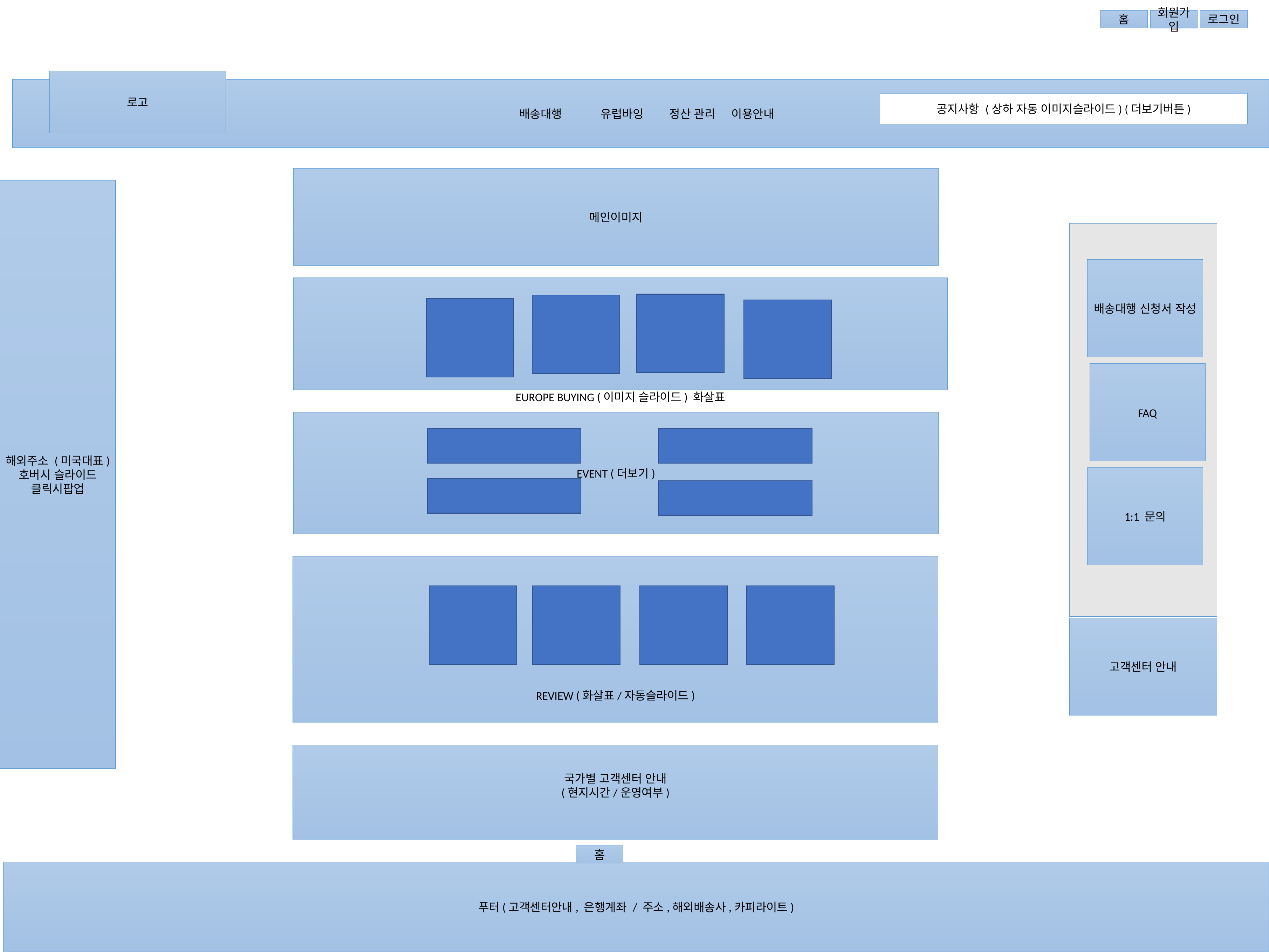

홈
로그인
회원가입
로고
   배송대행            유럽바잉        정산 관리     이용안내
헤더 흰색- 로고 검정,하늘/하늘색글자
메인콘텐츠-  배경진하늘/
총괄div는연회색,입체적으로/
섹션별 줄이랑 큰글씨로 구분
푸터-흰색 검정글자
공지사항 (상하 자동 이미지슬라이드) (더보기버튼)
이름 : 내 영문 이름
ADDRESS : Calle Isaac Peral 10
ADDRESS 2 : #사서함번호
City : Majadahonda
State  : Madrid
Zip code : 28220
Phone : 912-511-606
메인이미지
해외주소 (미국대표)
호버시 슬라이드
클릭시팝업

부가메뉴
배송대행 신청서 작성

EUROPE BUYING (이미지 슬라이드) 화살표
이용방법
신청 내역
바잉 문의

FAQ
이용방법
신청서 작성
신청 내역
트래킹 추가 등록
출고 요청
EVENT (더보기)

공지사항
회원등급
배송요율
Tax Refund
검수 안내
FAQ
1:1 문의
배송 예치금

적립 신청
신청 내역
사용 내역
환급 신청

REVIEW (화살표/자동슬라이드)

고객센터 안내
국가별 고객센터 안내
(현지시간/운영여부)

홈
푸터(고객센터안내, 은행계좌 / 주소,해외배송사,카피라이트)